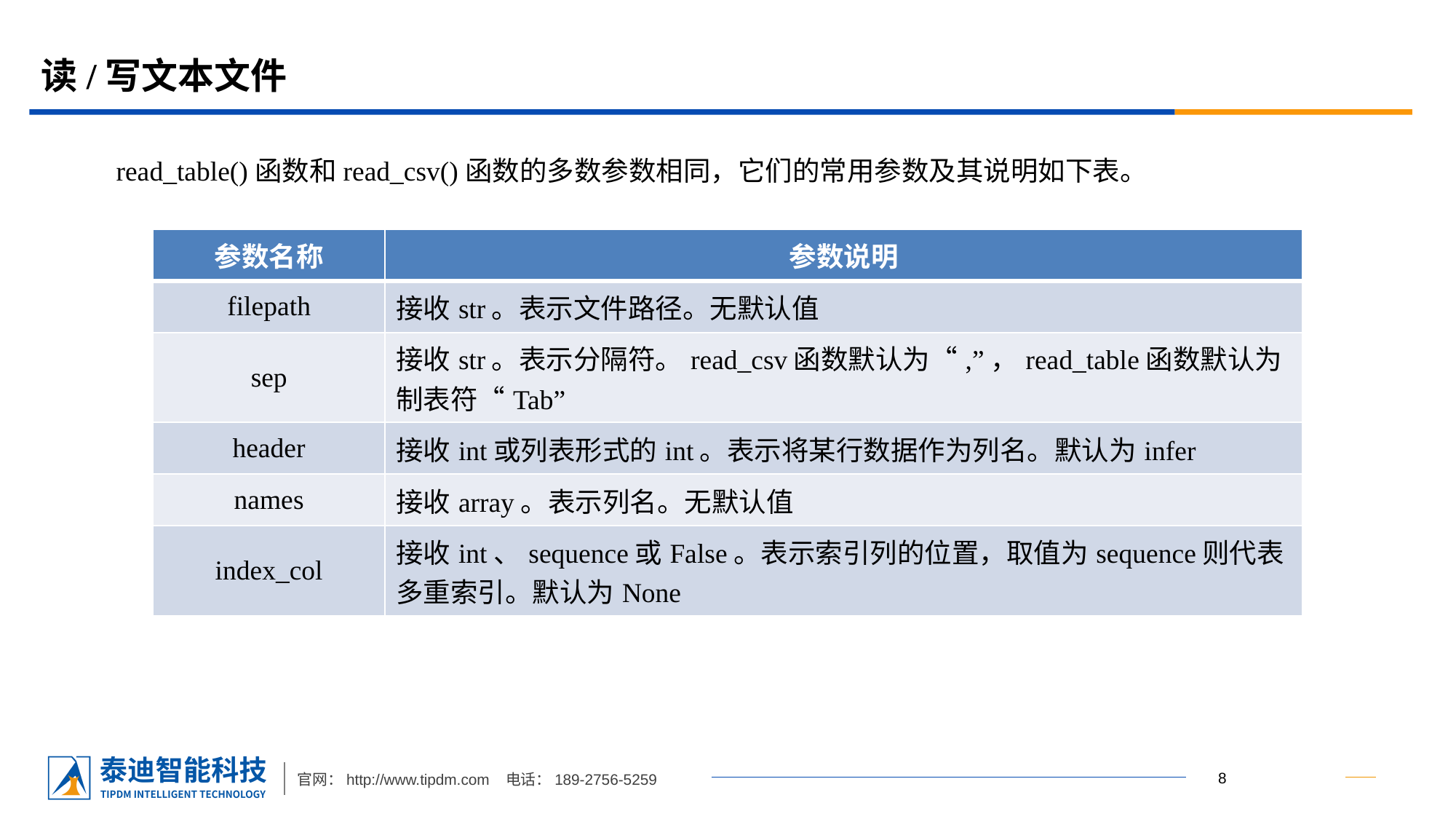

# 读/写文本文件
read_table()函数和read_csv()函数的多数参数相同，它们的常用参数及其说明如下表。

| 参数名称 | 参数说明 |
| --- | --- |
| filepath | 接收str。表示文件路径。无默认值 |
| sep | 接收str。表示分隔符。read\_csv函数默认为“,”，read\_table函数默认为制表符“Tab” |
| header | 接收int或列表形式的int。表示将某行数据作为列名。默认为infer |
| names | 接收array。表示列名。无默认值 |
| index\_col | 接收int、sequence或False。表示索引列的位置，取值为sequence则代表多重索引。默认为None |